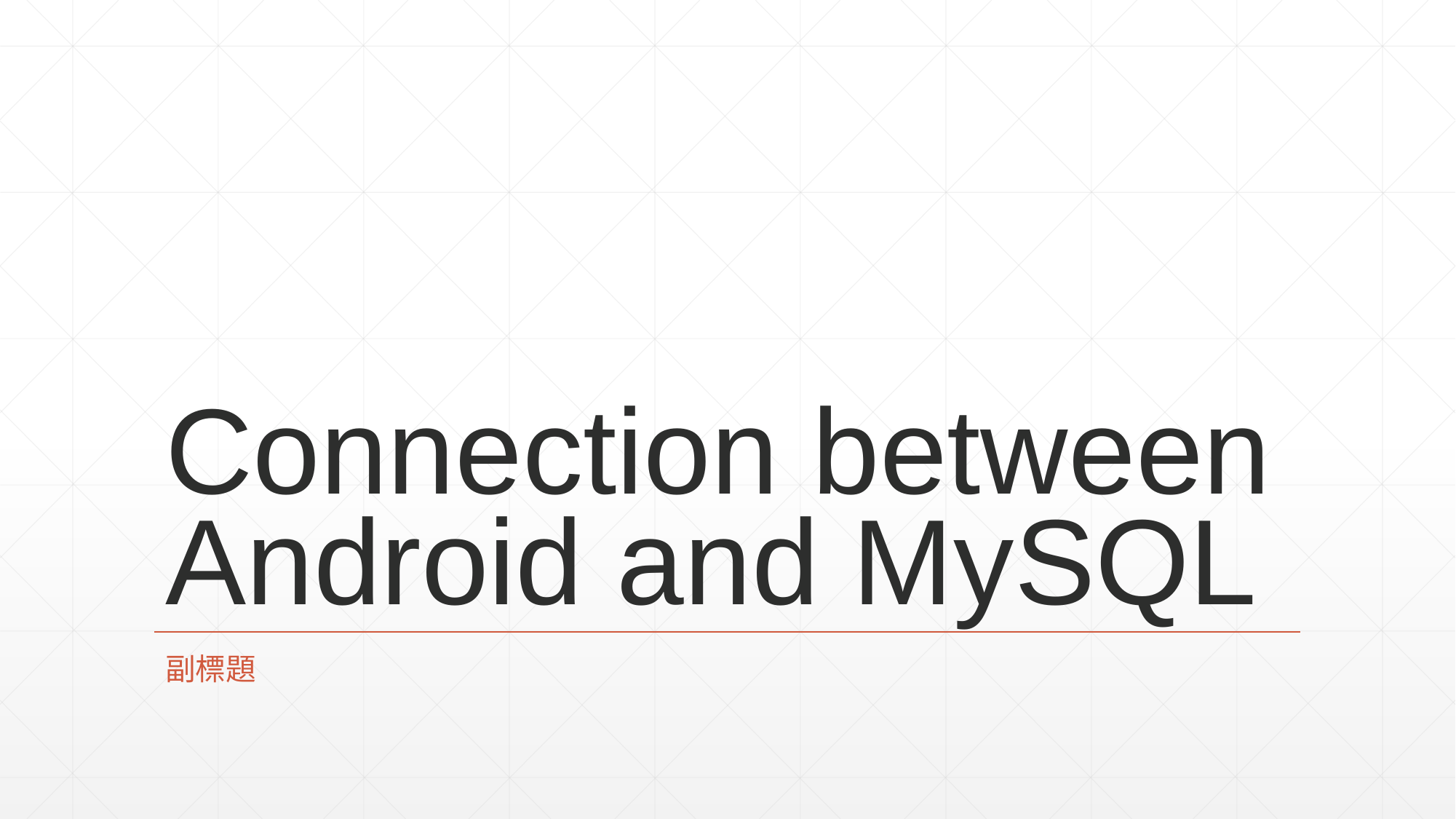

# Connection between Android and MySQL
副標題